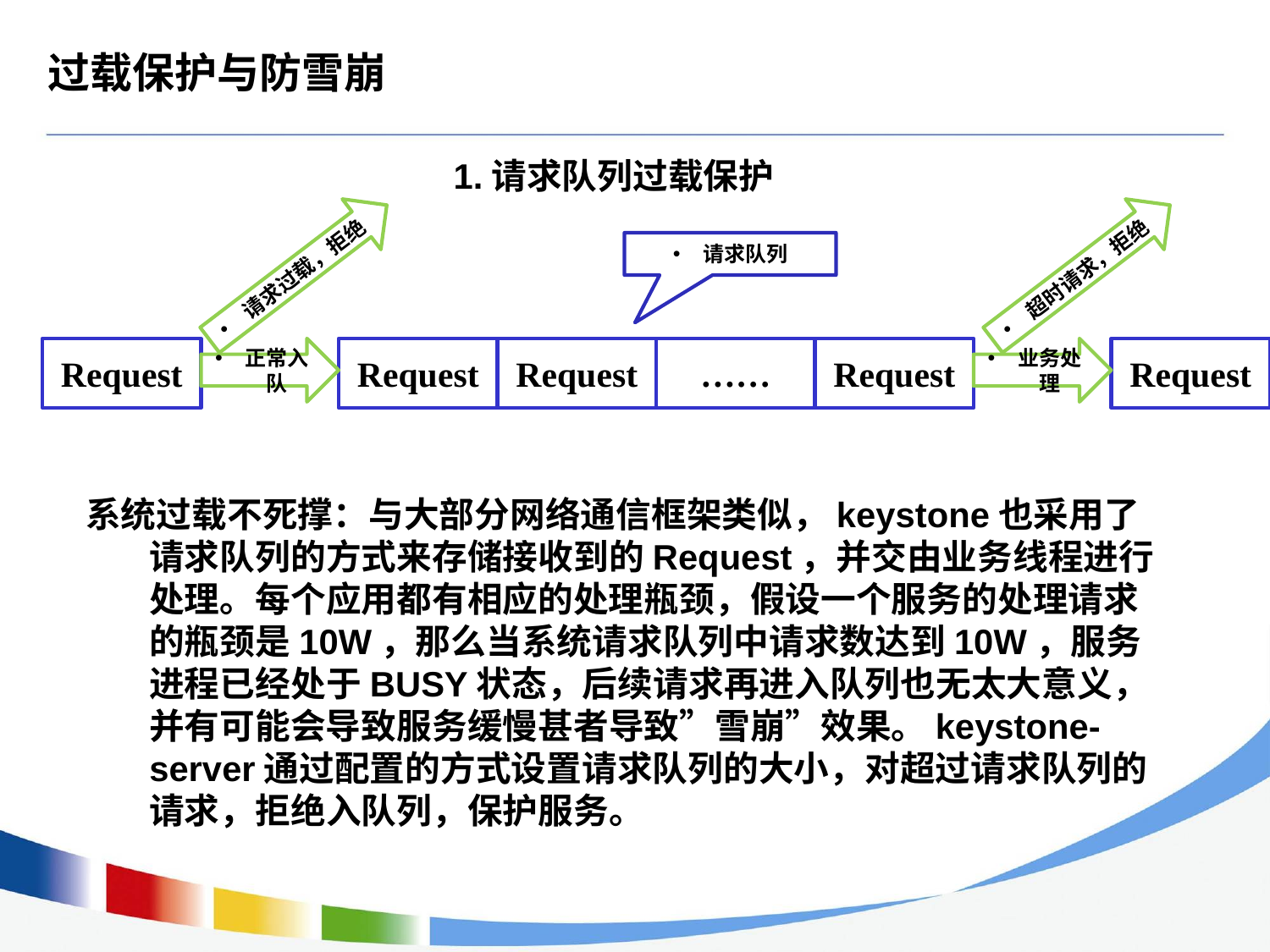

# 过载保护与防雪崩
1.请求队列过载保护
请求队列
请求过载，拒绝
超时请求，拒绝
Request
正常入队
Request
Request
……
Request
业务处理
Request
系统过载不死撑：与大部分网络通信框架类似，keystone也采用了请求队列的方式来存储接收到的Request，并交由业务线程进行处理。每个应用都有相应的处理瓶颈，假设一个服务的处理请求的瓶颈是10W，那么当系统请求队列中请求数达到10W，服务进程已经处于BUSY状态，后续请求再进入队列也无太大意义，并有可能会导致服务缓慢甚者导致”雪崩”效果。keystone-server通过配置的方式设置请求队列的大小，对超过请求队列的请求，拒绝入队列，保护服务。